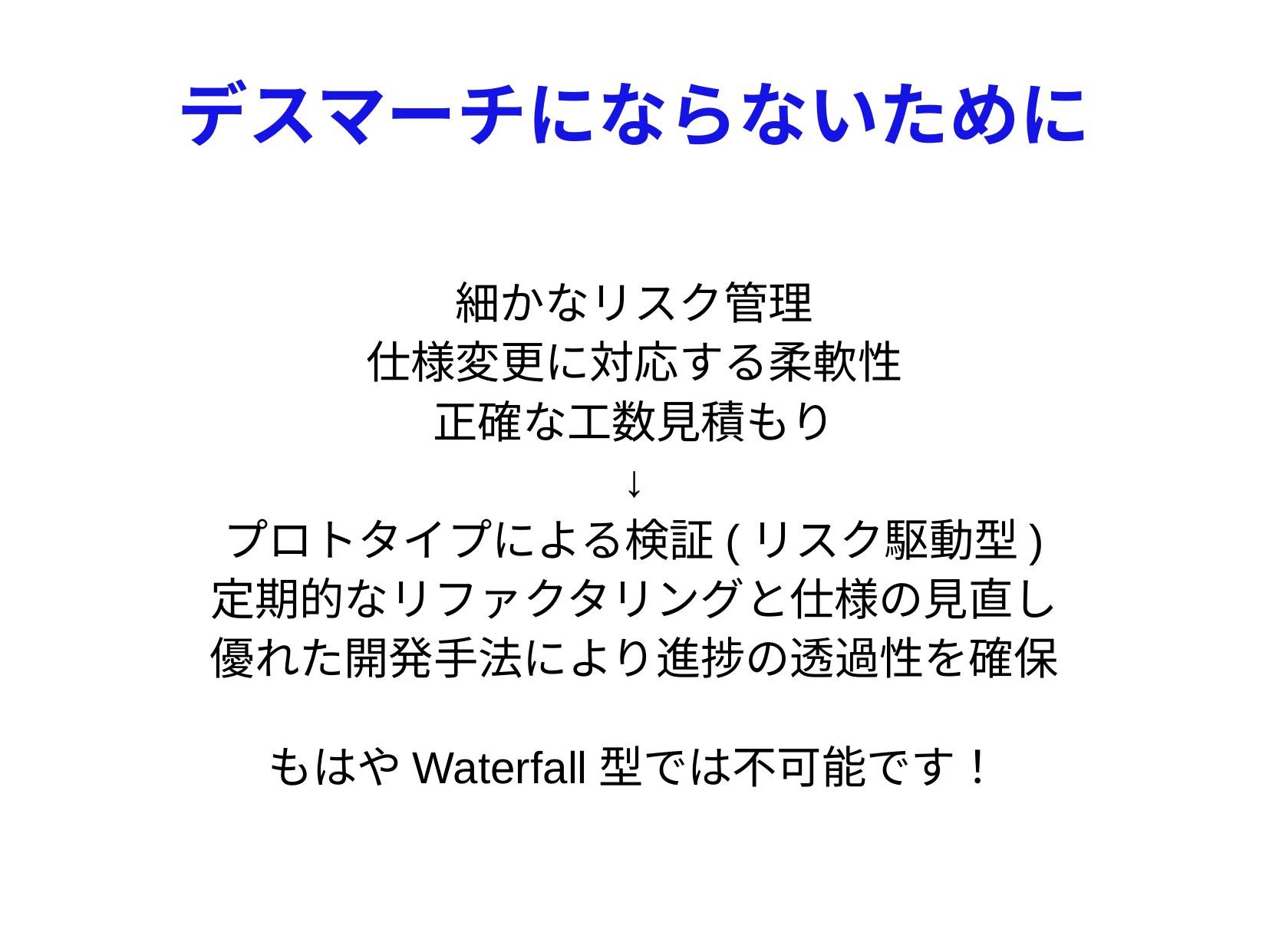

# デスマーチにならないために
細かなリスク管理
仕様変更に対応する柔軟性
正確な工数見積もり
↓
プロトタイプによる検証(リスク駆動型)
定期的なリファクタリングと仕様の見直し
優れた開発手法により進捗の透過性を確保

もはやWaterfall型では不可能です！